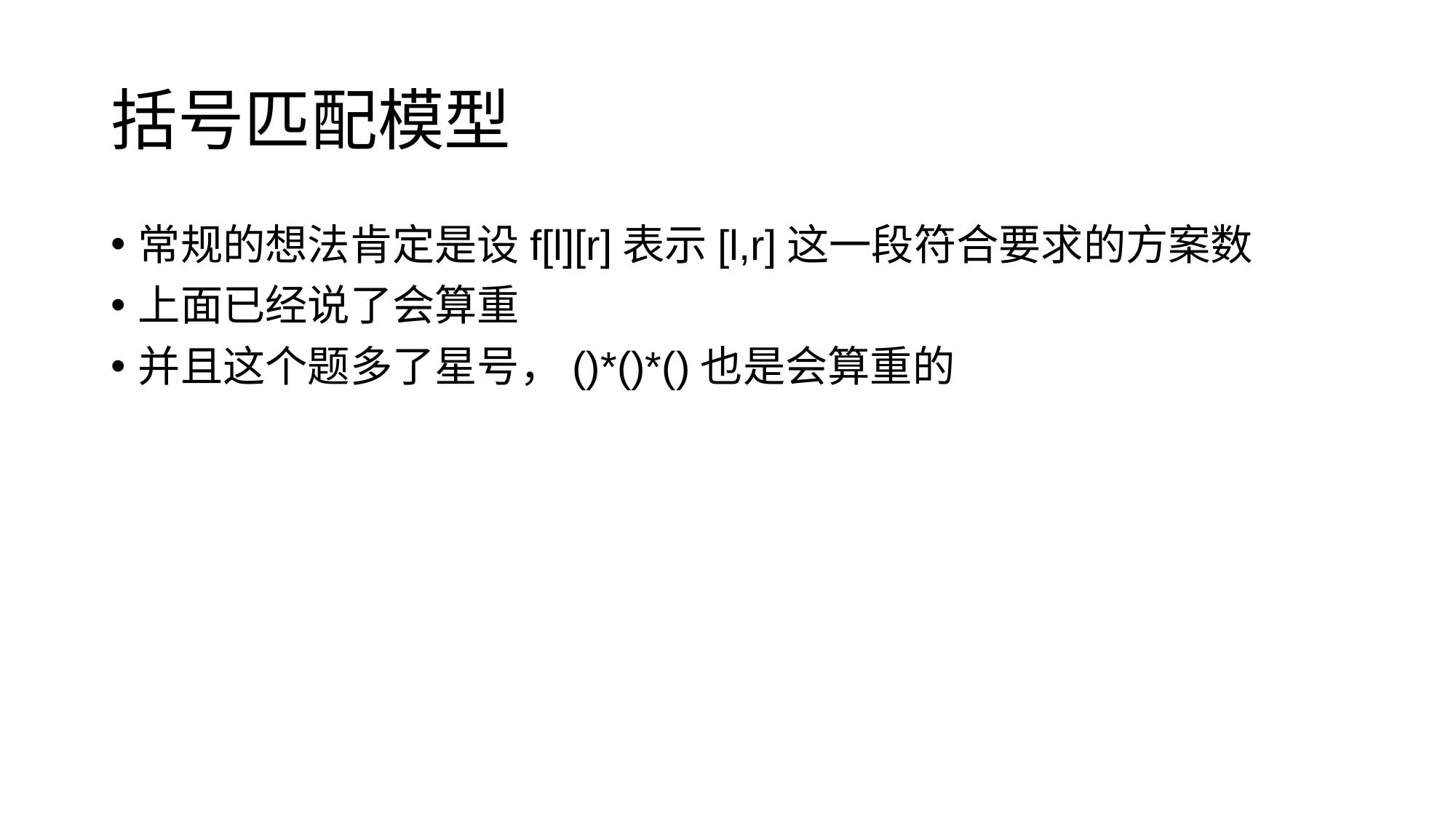

# 括号匹配模型
常规的想法肯定是设f[l][r]表示[l,r]这一段符合要求的方案数
上面已经说了会算重
并且这个题多了星号，()*()*()也是会算重的